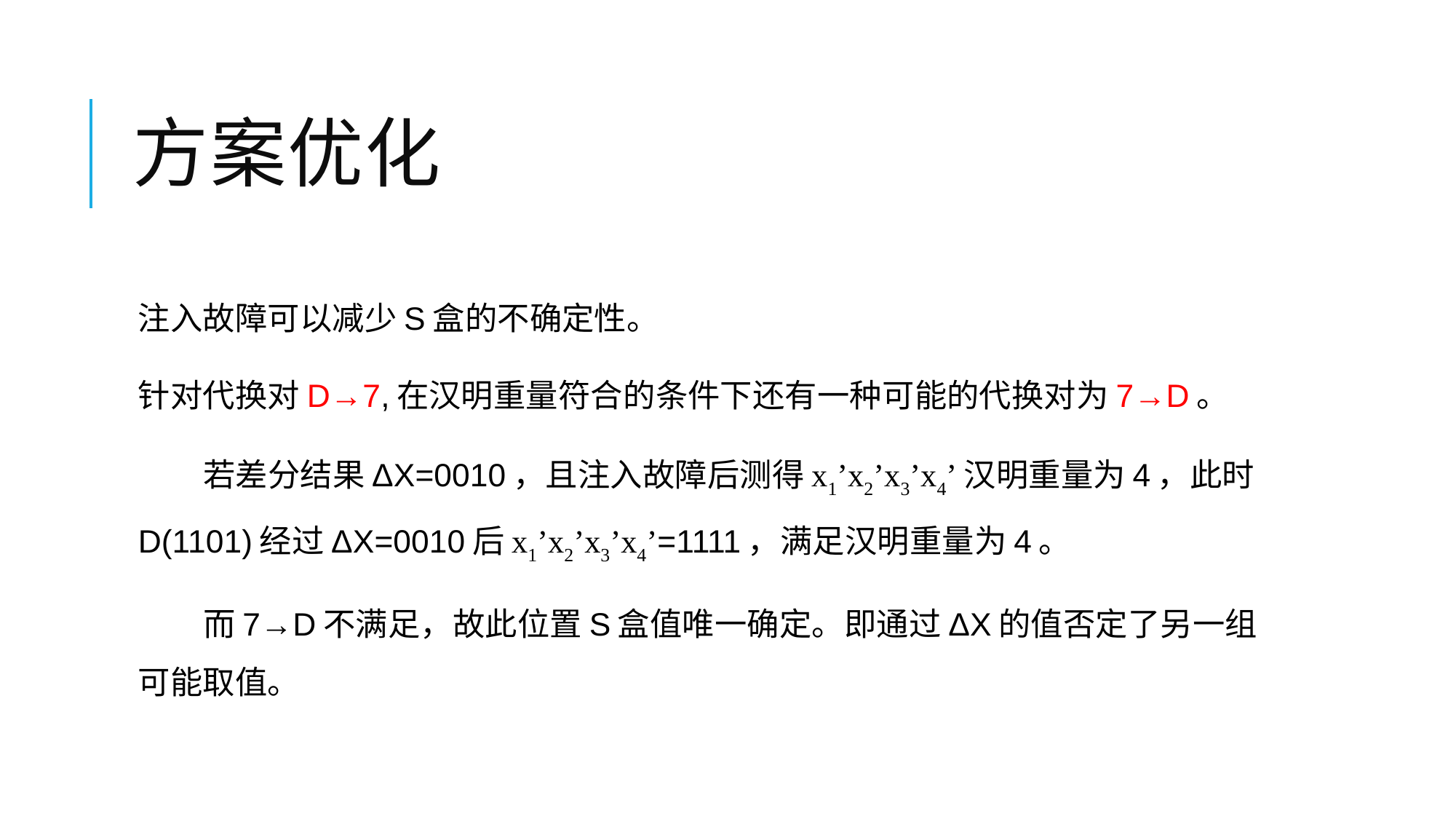

# 方案优化
注入故障可以减少S盒的不确定性。
针对代换对D→7,在汉明重量符合的条件下还有一种可能的代换对为7→D。
        若差分结果ΔX=0010，且注入故障后测得x1’x2’x3’x4’汉明重量为4，此时D(1101)经过ΔX=0010后x1’x2’x3’x4’=1111，满足汉明重量为4。
        而7→D不满足，故此位置S盒值唯一确定。即通过ΔX的值否定了另一组可能取值。